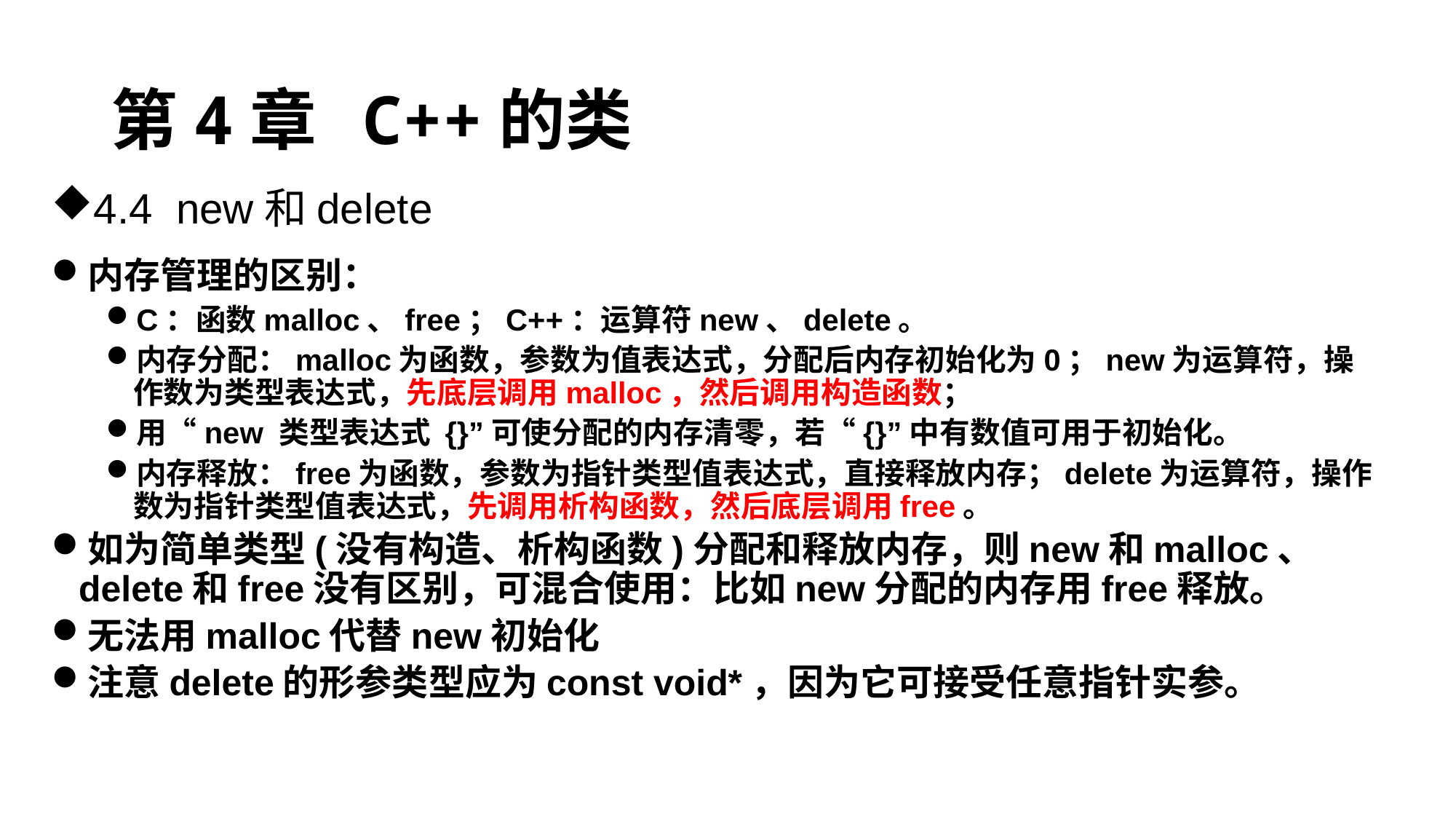

# 第4章  C++的类
4.4  new和delete
内存管理的区别：
C：函数malloc、free；C++：运算符new、delete。
内存分配：malloc为函数，参数为值表达式，分配后内存初始化为0；new为运算符，操作数为类型表达式，先底层调用malloc，然后调用构造函数；
用“new 类型表达式 {}”可使分配的内存清零，若“{}”中有数值可用于初始化。
内存释放：free为函数，参数为指针类型值表达式，直接释放内存；delete为运算符，操作数为指针类型值表达式，先调用析构函数，然后底层调用free。
如为简单类型(没有构造、析构函数)分配和释放内存，则new和malloc、 delete和free没有区别，可混合使用：比如new分配的内存用free释放。
无法用malloc代替new初始化
注意delete的形参类型应为const void*，因为它可接受任意指针实参。